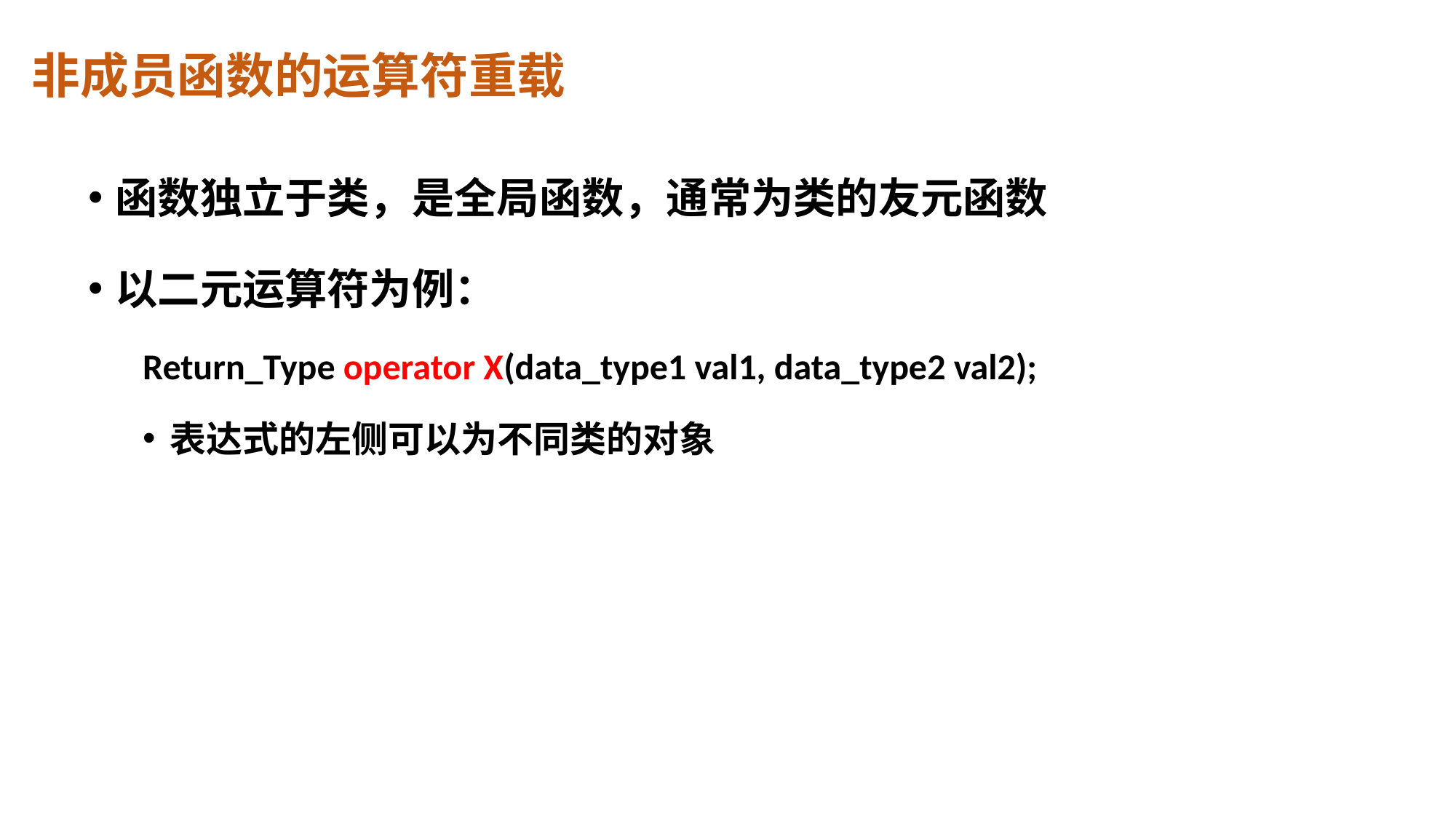

# 非成员函数的运算符重载
函数独立于类，是全局函数，通常为类的友元函数
以二元运算符为例：
Return_Type operator X(data_type1 val1, data_type2 val2);
表达式的左侧可以为不同类的对象